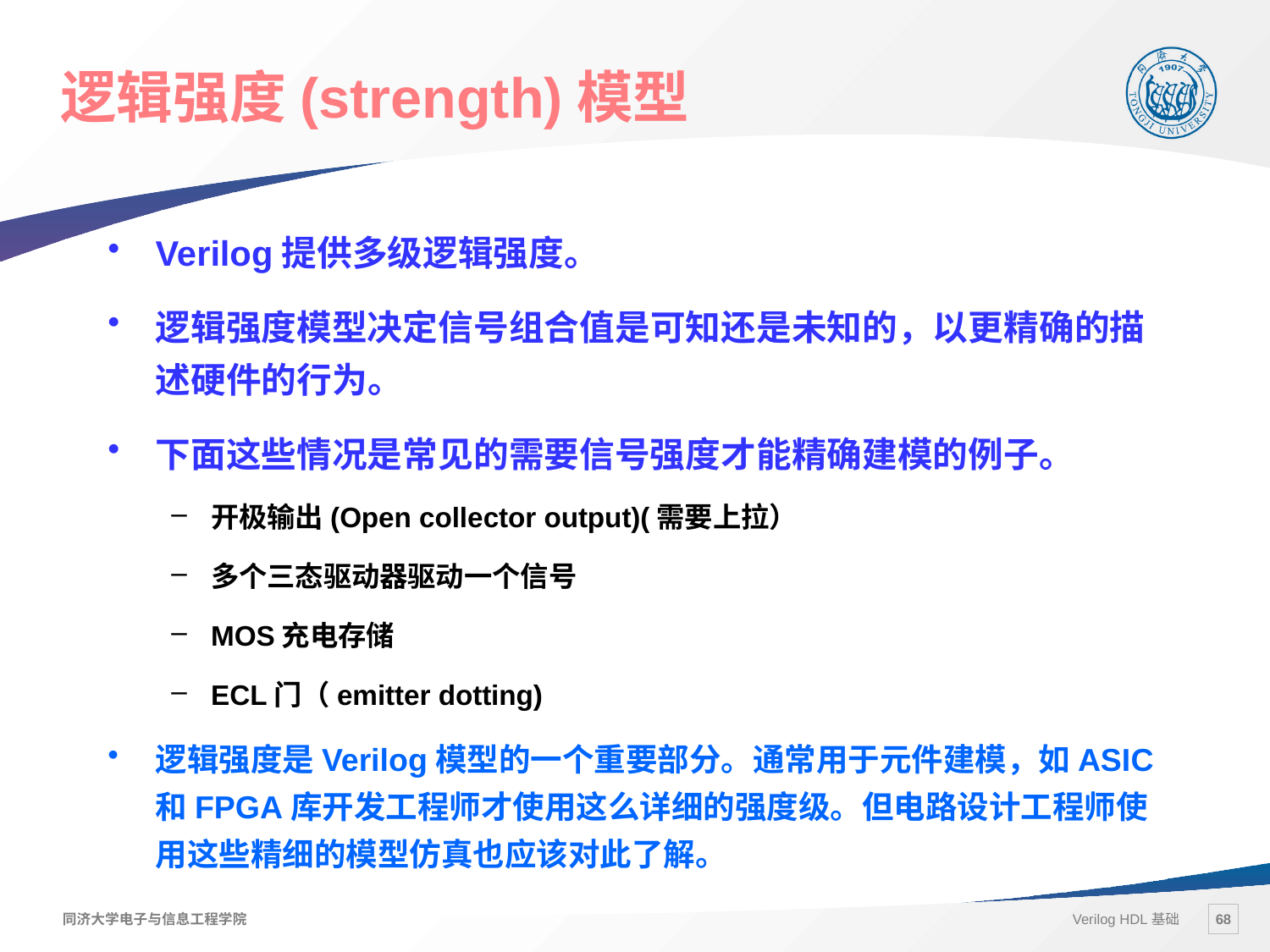

# 逻辑强度(strength)模型
Verilog提供多级逻辑强度。
逻辑强度模型决定信号组合值是可知还是未知的，以更精确的描述硬件的行为。
下面这些情况是常见的需要信号强度才能精确建模的例子。
开极输出(Open collector output)(需要上拉）
多个三态驱动器驱动一个信号
MOS充电存储
ECL门（emitter dotting)
逻辑强度是Verilog模型的一个重要部分。通常用于元件建模，如ASIC和FPGA库开发工程师才使用这么详细的强度级。但电路设计工程师使用这些精细的模型仿真也应该对此了解。